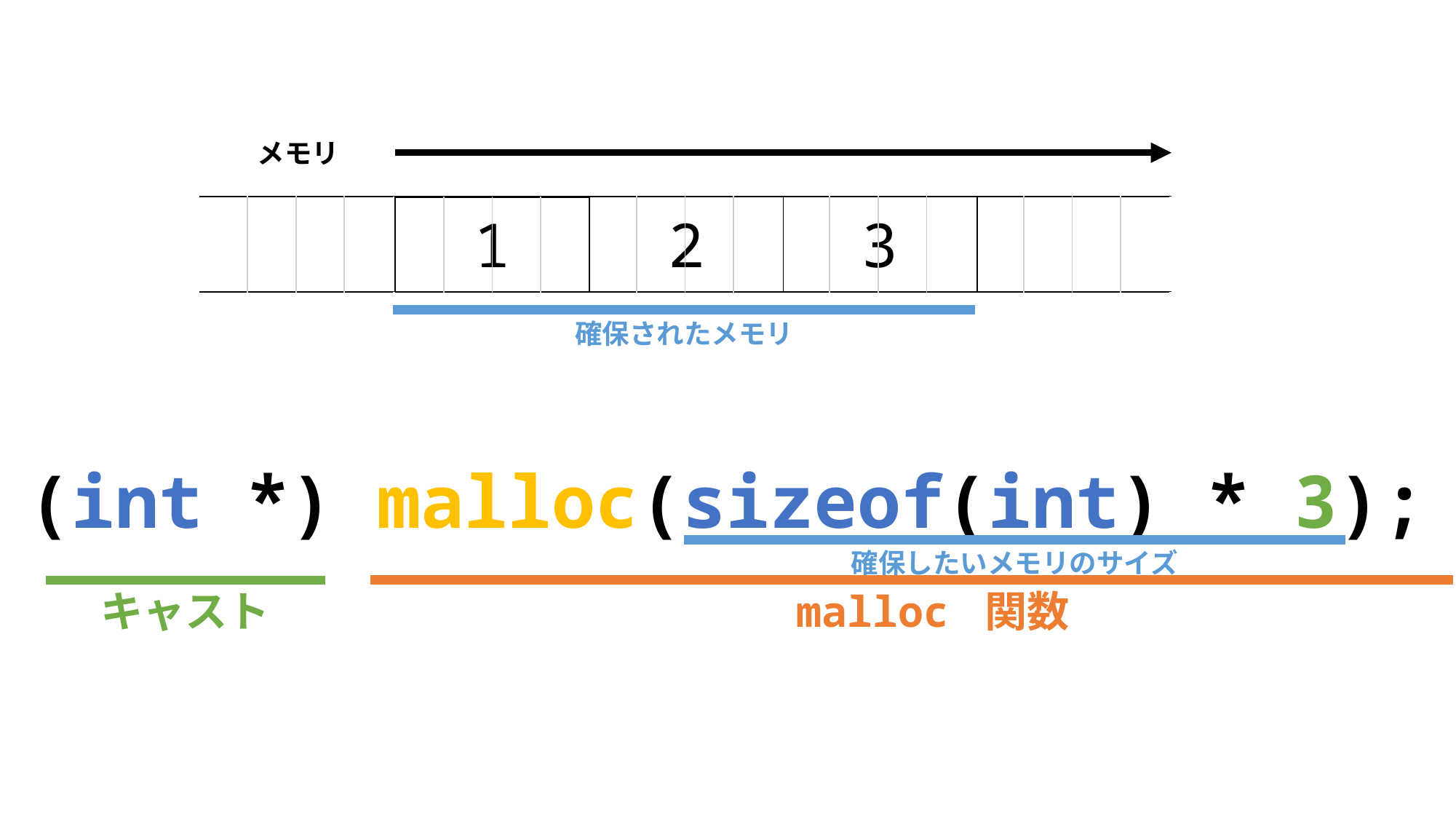

メモリ
|  | 1 | 2 | 3 |  |
| --- | --- | --- | --- | --- |
|  |  |  |  |
| --- | --- | --- | --- |
|  |  |  |  |
| --- | --- | --- | --- |
|  |  |  |  |
| --- | --- | --- | --- |
|  |  |  |  |
| --- | --- | --- | --- |
|  |  |  |  |
| --- | --- | --- | --- |
確保されたメモリ
(int *) malloc(sizeof(int) * 3);
確保したいメモリのサイズ
malloc 関数
キャスト